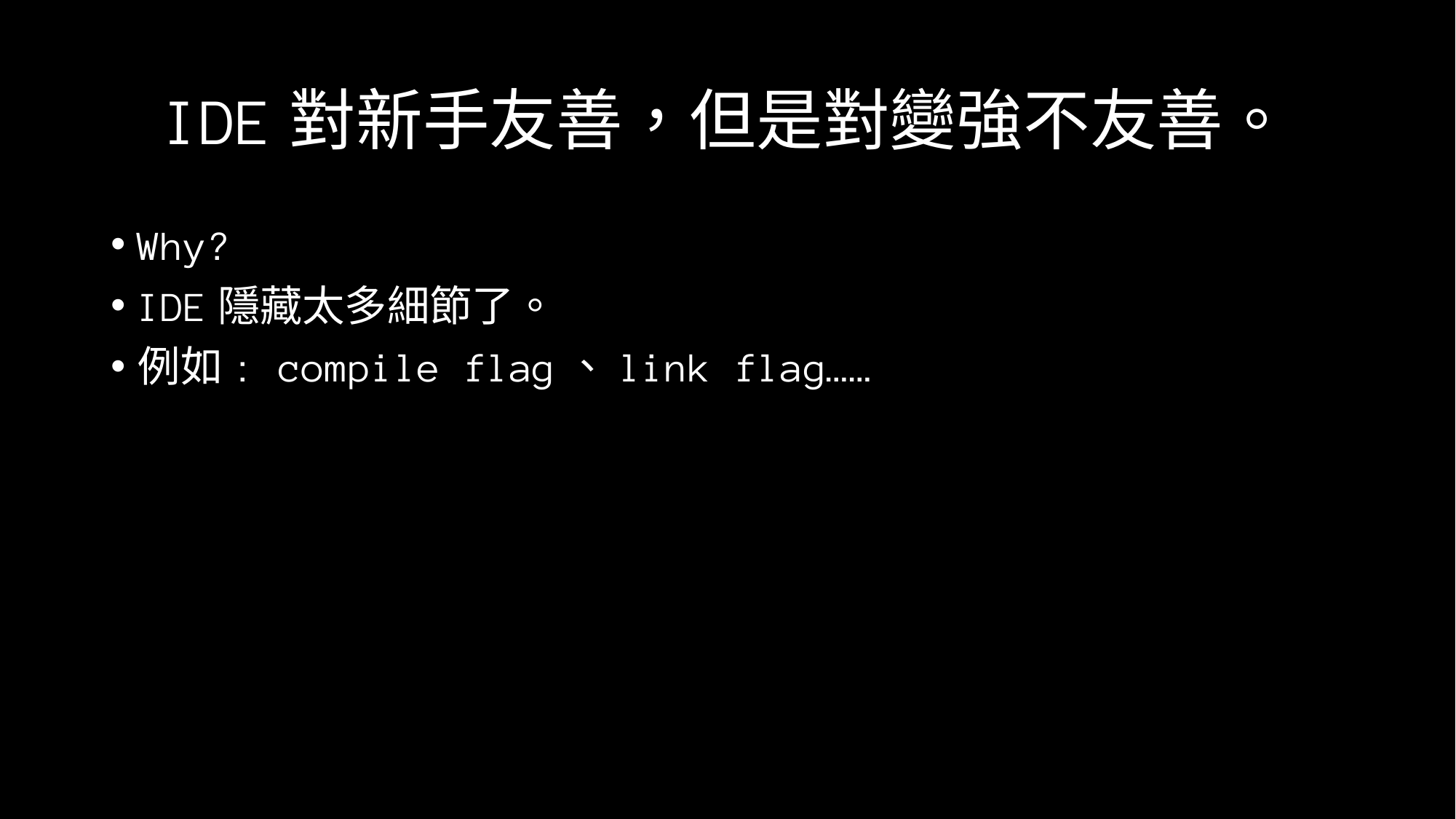

# IDE對新手友善，但是對變強不友善。
Why?
IDE隱藏太多細節了。
例如: compile flag、link flag……